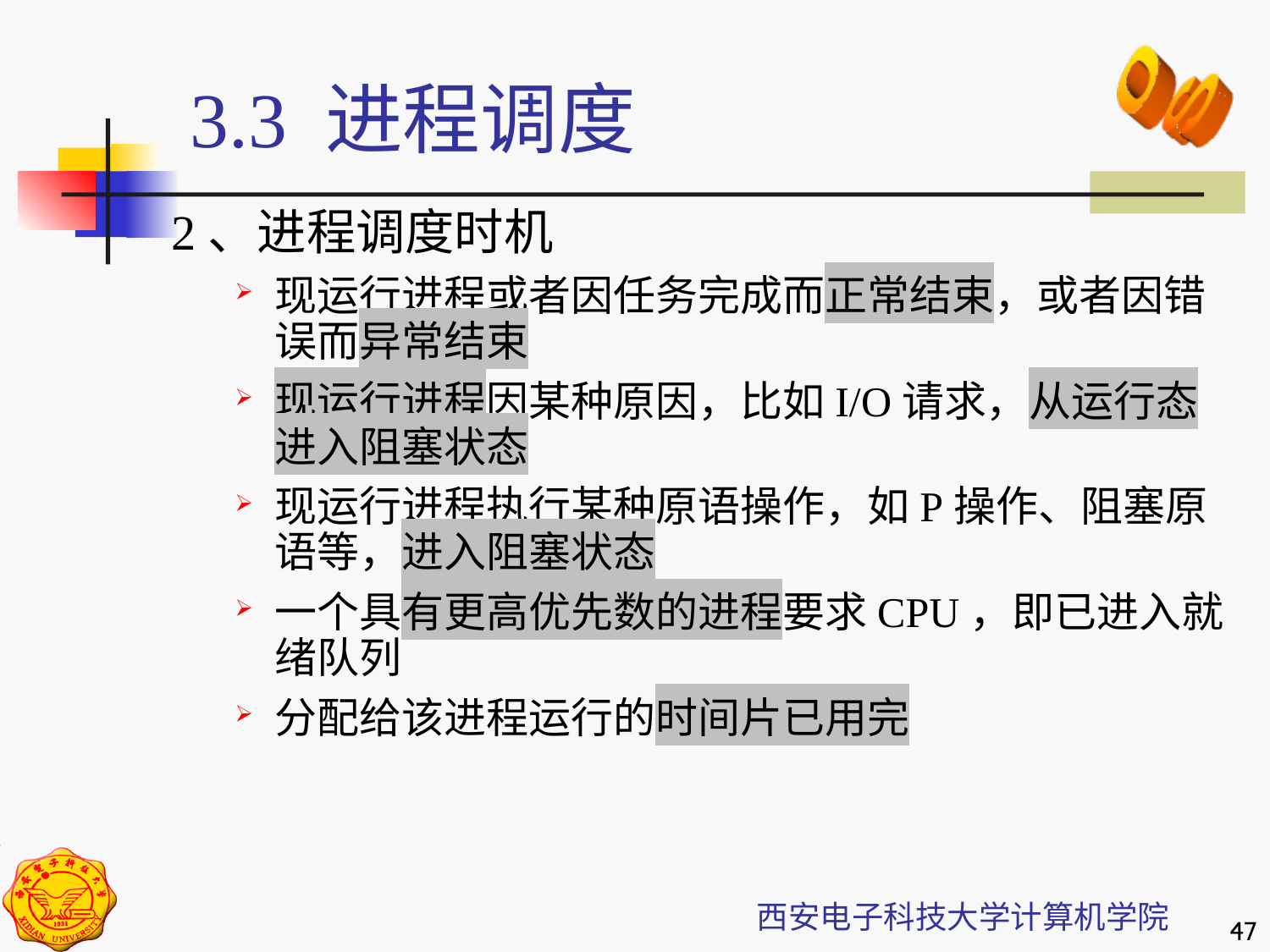

3.3 进程调度
2、进程调度时机
现运行进程或者因任务完成而正常结束，或者因错误而异常结束
现运行进程因某种原因，比如I/O请求，从运行态进入阻塞状态
现运行进程执行某种原语操作，如P操作、阻塞原语等，进入阻塞状态
一个具有更高优先数的进程要求CPU，即已进入就绪队列
分配给该进程运行的时间片已用完
47